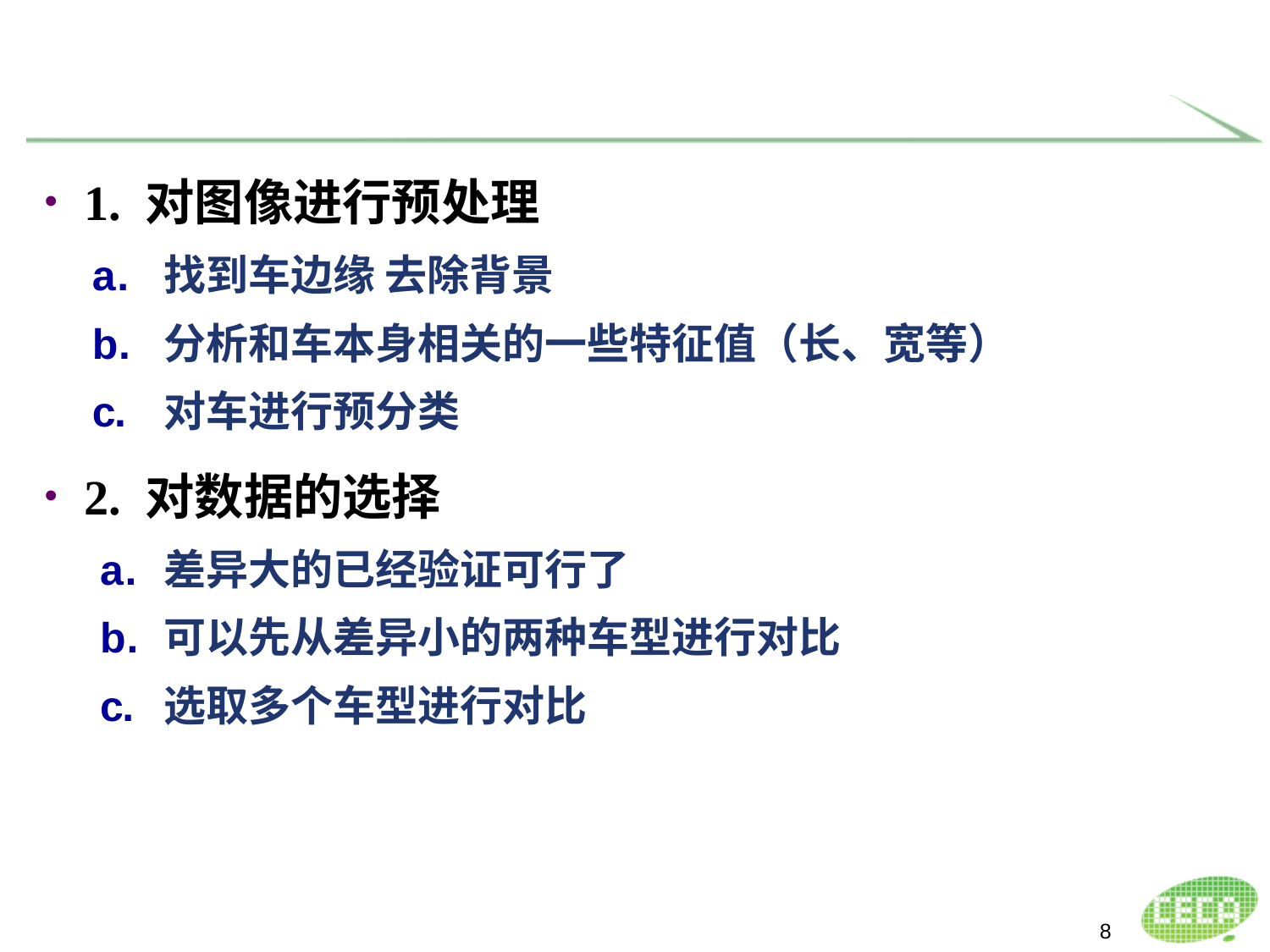

#
1. 对图像进行预处理
找到车边缘 去除背景
分析和车本身相关的一些特征值（长、宽等）
对车进行预分类
2. 对数据的选择
差异大的已经验证可行了
可以先从差异小的两种车型进行对比
选取多个车型进行对比